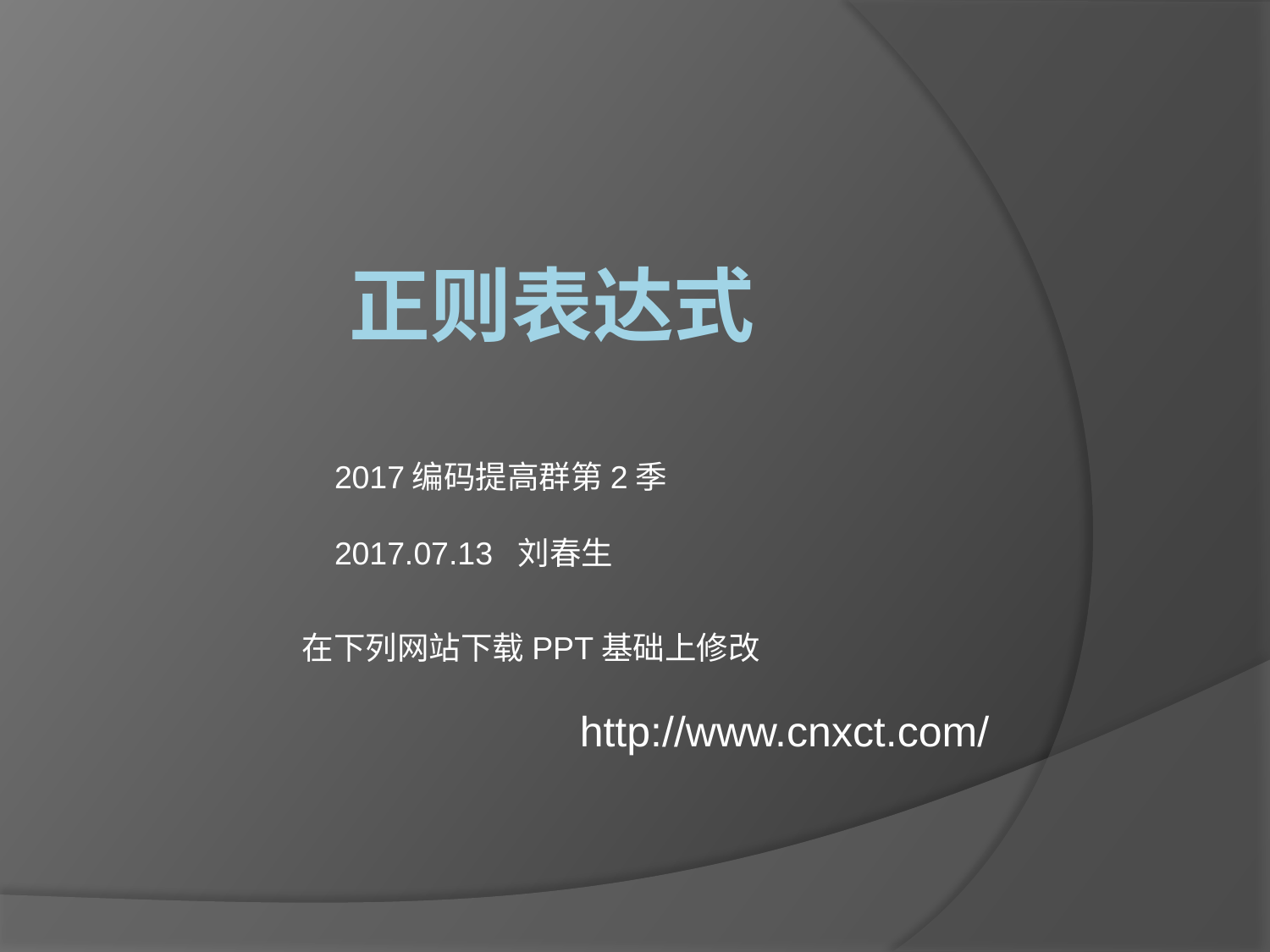

# 正则表达式
2017编码提高群第2季

2017.07.13  刘春生
在下列网站下载PPT基础上修改
http://www.cnxct.com/